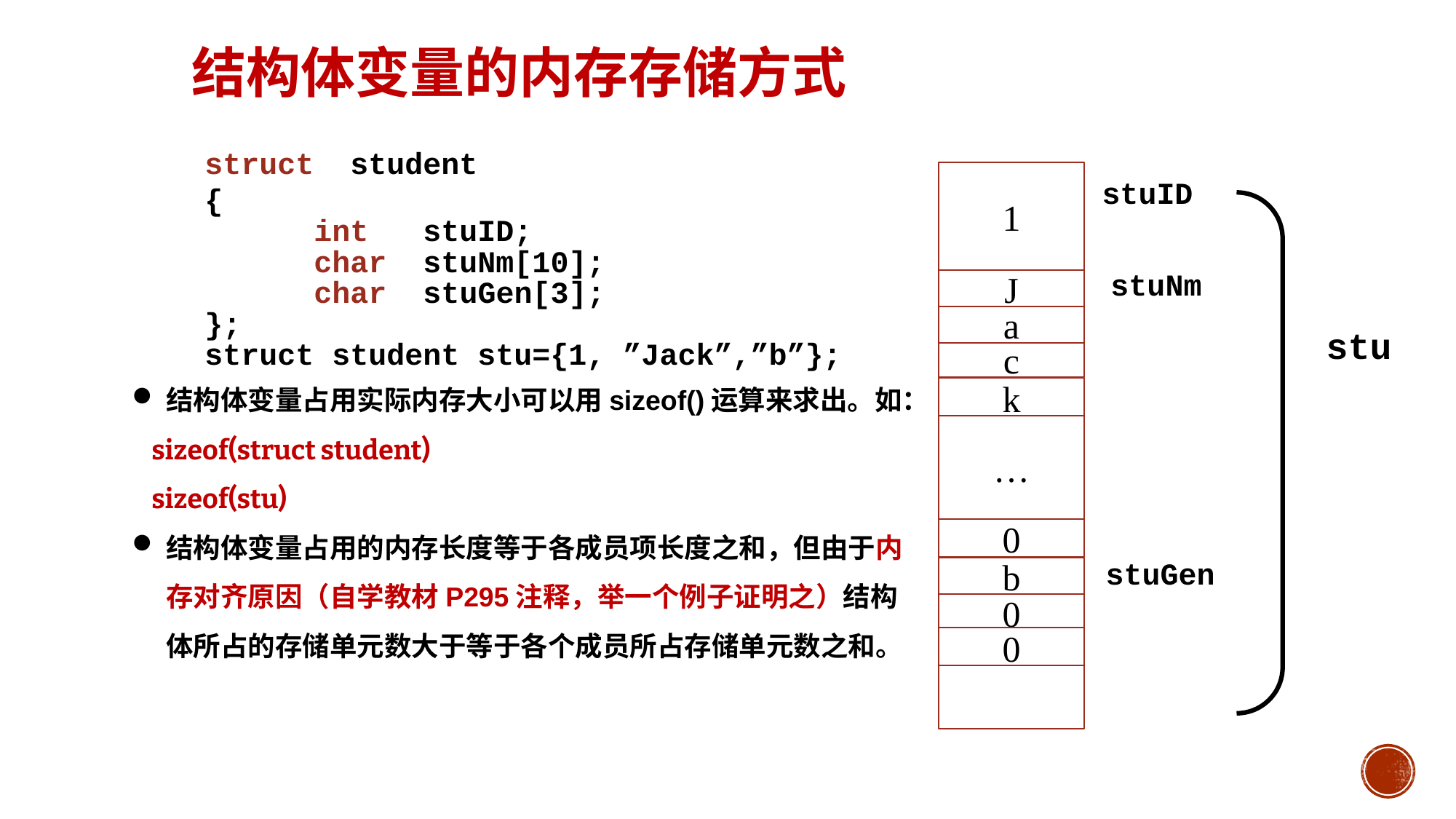

结构体变量的内存存储方式
struct  student
{
	int	stuID;
	char	stuNm[10];
	char  stuGen[3];
};
struct student stu={1, ”Jack”,”b”};
1
stuID

stuNm
J
a
stu
c
k
…
0
stuGen
b
0
0

结构体变量占用实际内存大小可以用sizeof()运算来求出。如：
    sizeof(struct student)
    sizeof(stu)
结构体变量占用的内存长度等于各成员项长度之和，但由于内存对齐原因（自学教材P295注释，举一个例子证明之）结构体所占的存储单元数大于等于各个成员所占存储单元数之和。